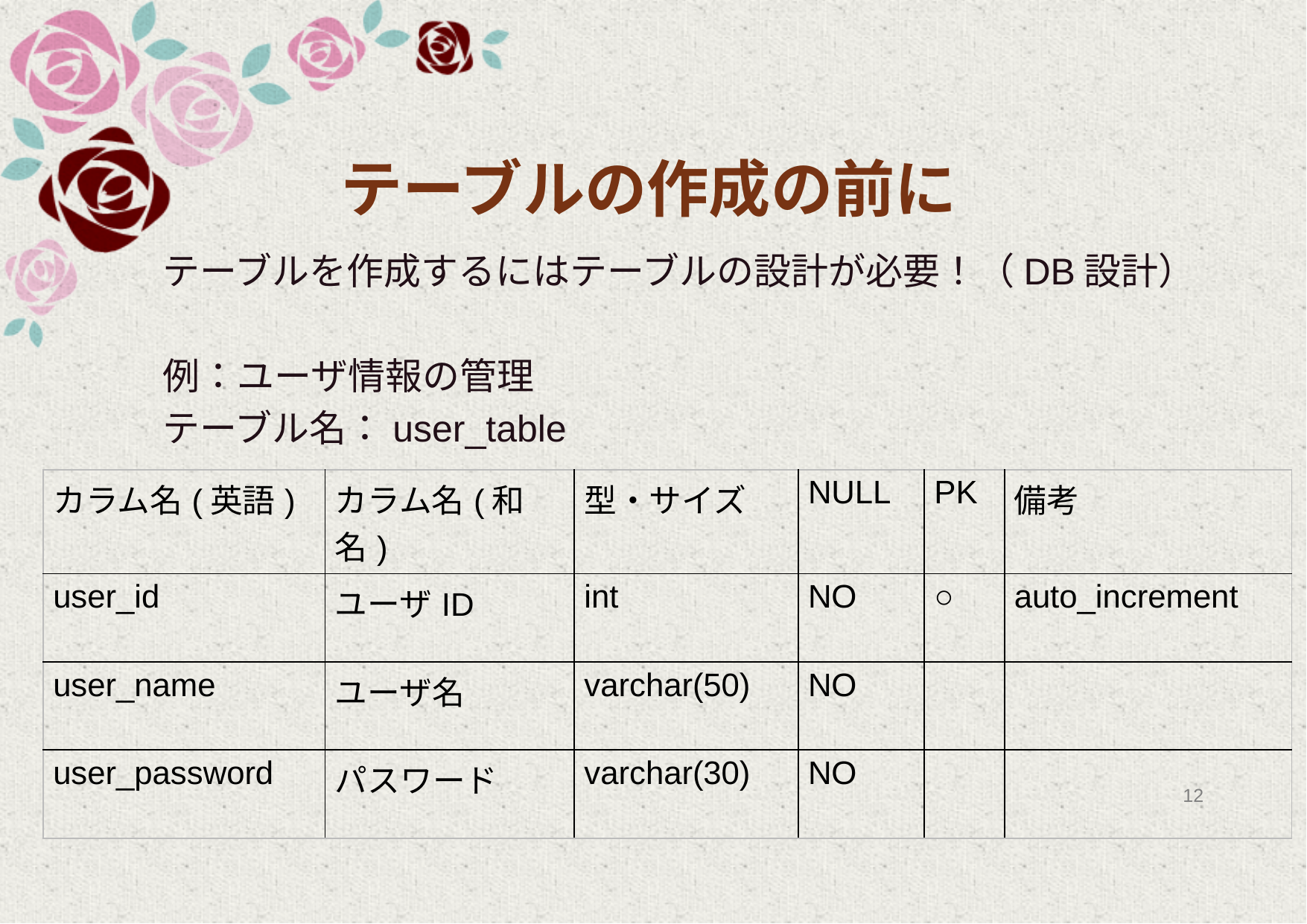

# テーブルの作成の前に
テーブルを作成するにはテーブルの設計が必要！（DB設計）

例：ユーザ情報の管理
テーブル名：user_table

| カラム名(英語) | カラム名(和名) | 型・サイズ | NULL | PK | 備考 |
| --- | --- | --- | --- | --- | --- |
| user\_id | ユーザID | int | NO | ○ | auto\_increment |
| user\_name | ユーザ名 | varchar(50) | NO |  |  |
| user\_password | パスワード | varchar(30) | NO |  |  |
12